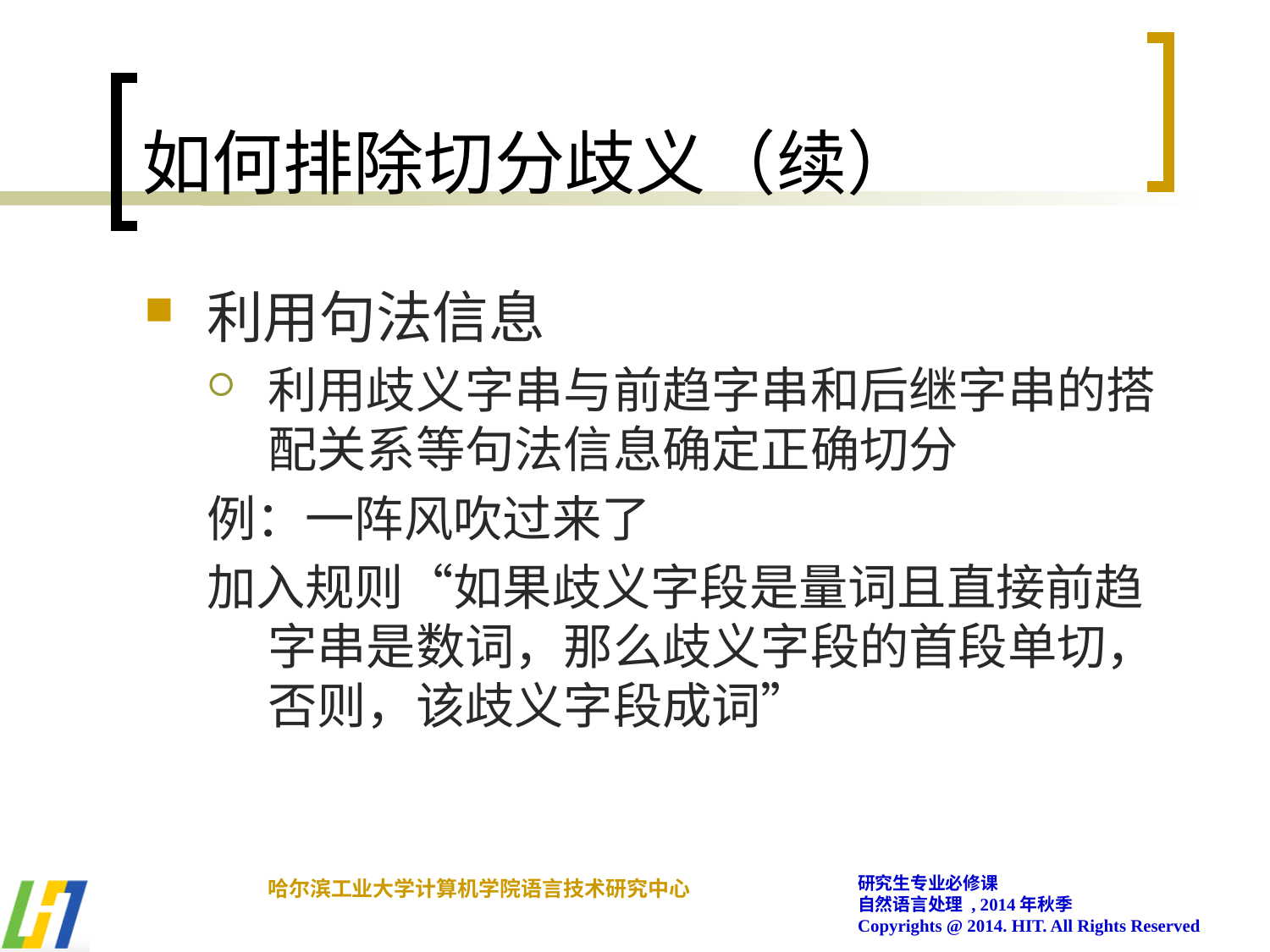

# 如何排除切分歧义（续）
利用句法信息
利用歧义字串与前趋字串和后继字串的搭配关系等句法信息确定正确切分
例：一阵风吹过来了
加入规则“如果歧义字段是量词且直接前趋字串是数词，那么歧义字段的首段单切，否则，该歧义字段成词”
研究生专业必修课
自然语言处理 , 2014年秋季
Copyrights @ 2014. HIT. All Rights Reserved
哈尔滨工业大学计算机学院语言技术研究中心